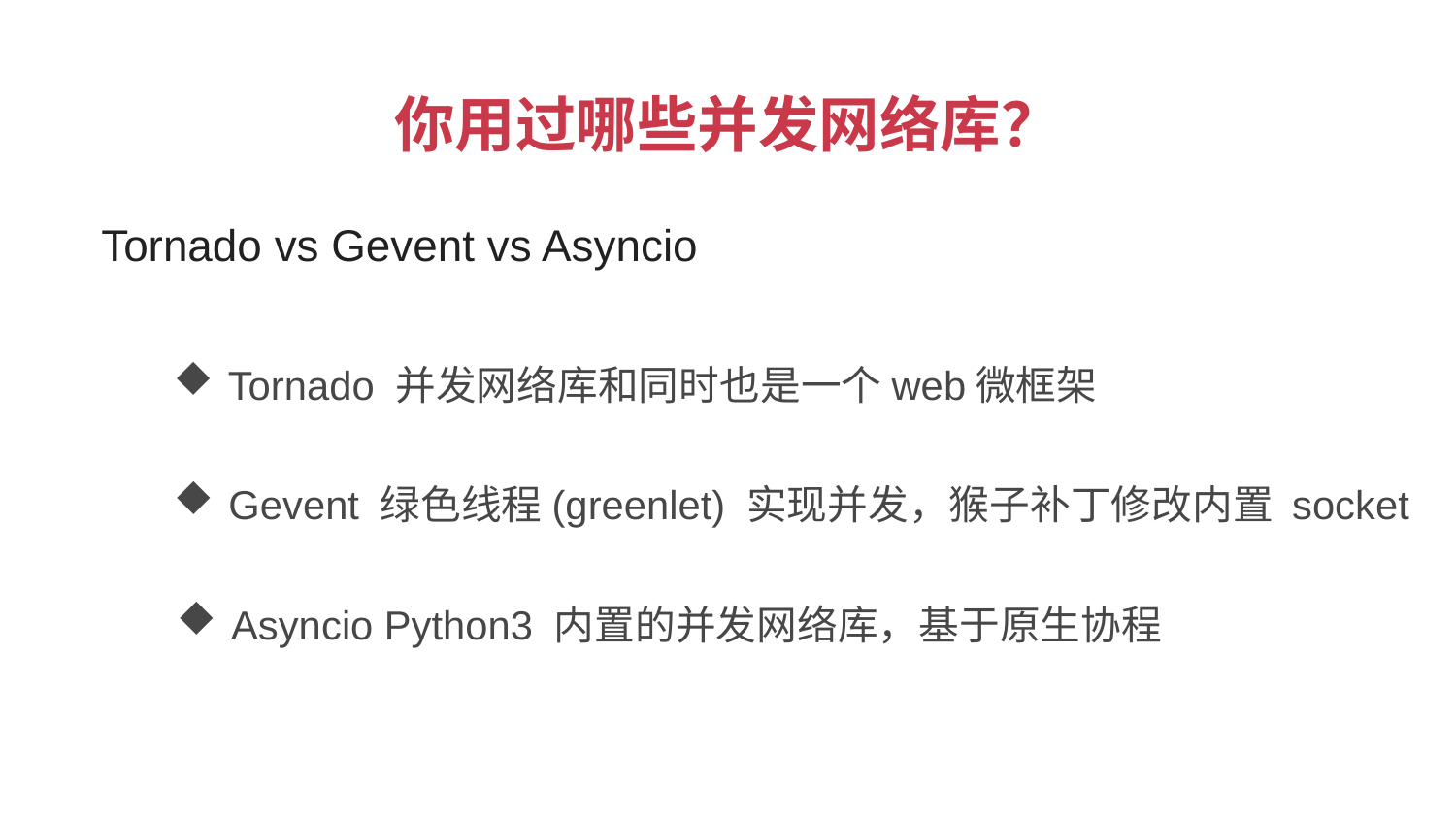

你用过哪些并发网络库？
 Tornado vs Gevent vs Asyncio
Tornado 并发网络库和同时也是一个web微框架
Gevent 绿色线程(greenlet) 实现并发，猴子补丁修改内置 socket
Asyncio Python3 内置的并发网络库，基于原生协程